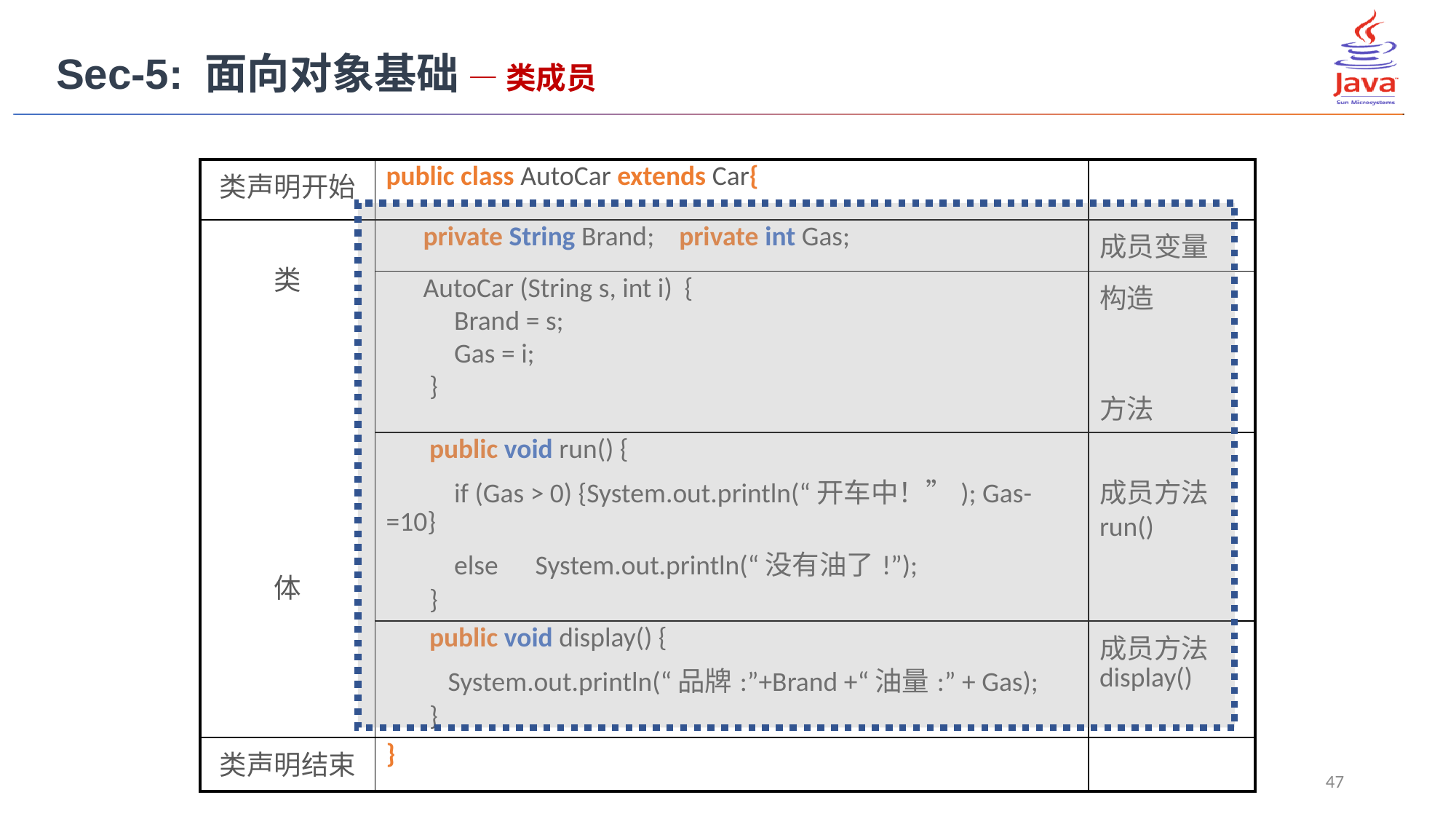

Sec-5: 面向对象基础 — 类成员
| 类声明开始 | public class AutoCar extends Car{ |  |
| --- | --- | --- |
| 类 体 | private String Brand; private int Gas; | 成员变量 |
|  | AutoCar (String s, int i) { Brand = s; Gas = i; } | 构造 方法 |
|  | public void run() { if (Gas > 0) {System.out.println(“开车中！”); Gas-=10} else System.out.println(“没有油了!”); } | 成员方法 run() |
|  | public void display() { System.out.println(“品牌:”+Brand +“油量:” + Gas); } | 成员方法display() |
| 类声明结束 | } |  |

47